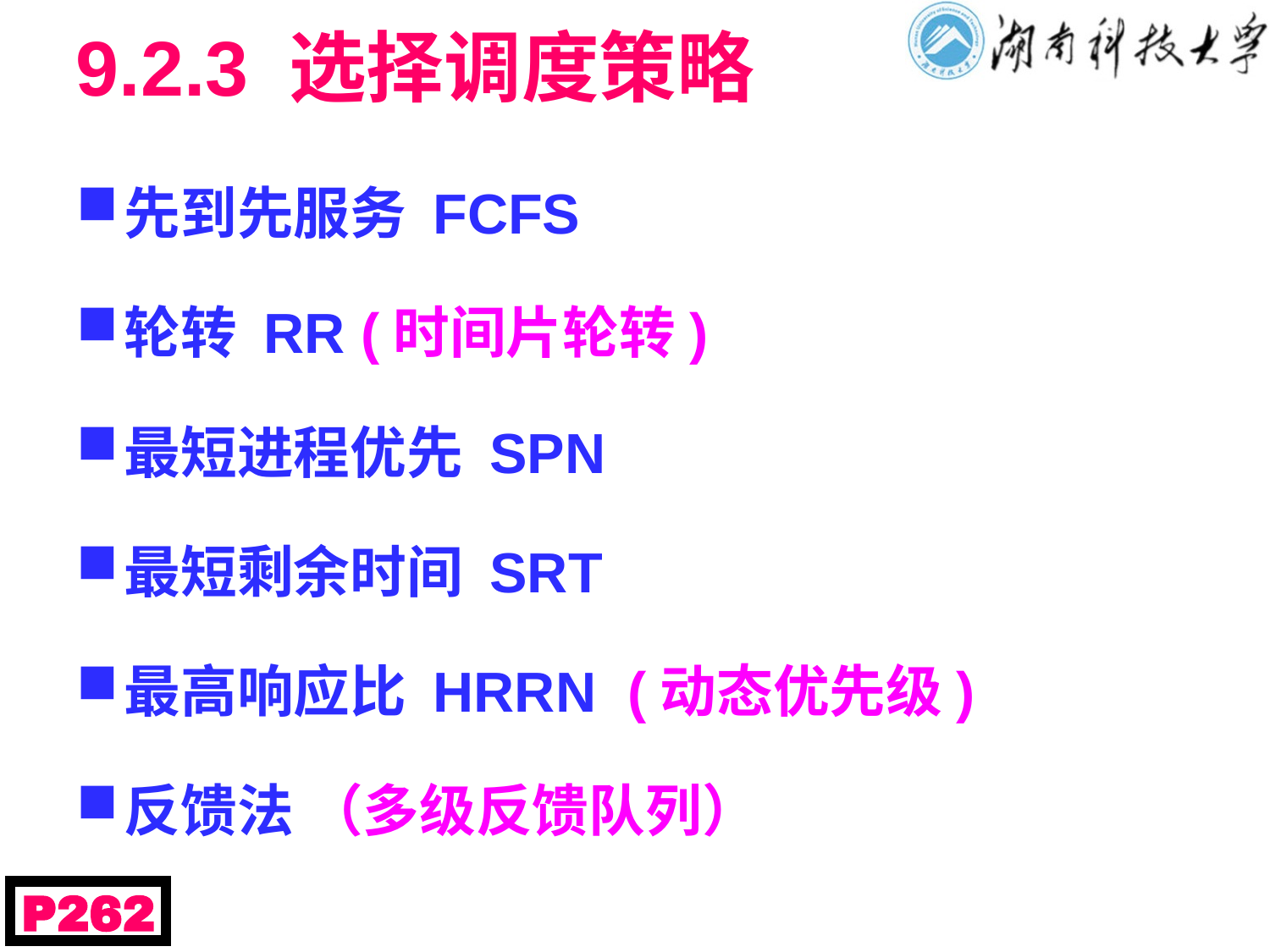

# 9.2.3 选择调度策略
先到先服务 FCFS
轮转 RR (时间片轮转)
最短进程优先 SPN
最短剩余时间 SRT
最高响应比 HRRN  (动态优先级)
反馈法 （多级反馈队列）
P262